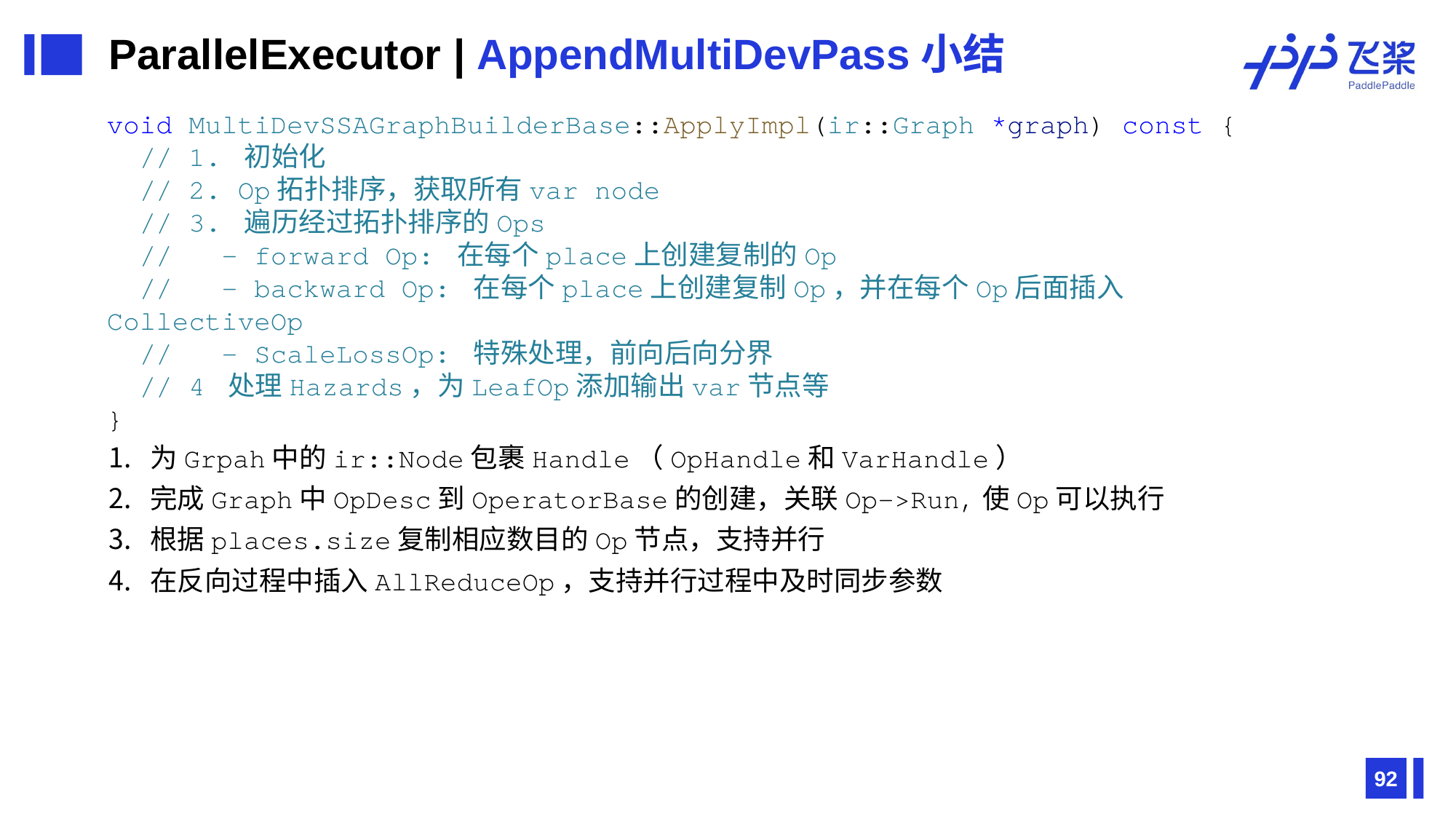

ParallelExecutor | AppendMultiDevPass小结
void MultiDevSSAGraphBuilderBase::ApplyImpl(ir::Graph *graph) const {
  // 1. 初始化
  // 2. Op拓扑排序，获取所有var node
  // 3. 遍历经过拓扑排序的Ops
  //   - forward Op: 在每个place上创建复制的Op
  //   - backward Op: 在每个place上创建复制Op，并在每个Op后面插入CollectiveOp
  //   - ScaleLossOp: 特殊处理，前向后向分界
  // 4 处理Hazards，为LeafOp添加输出var节点等
}
为Grpah中的ir::Node包裹Handle（OpHandle和VarHandle）
完成Graph中OpDesc到OperatorBase的创建，关联Op->Run,使Op可以执行
根据places.size复制相应数目的Op节点，支持并行
在反向过程中插入AllReduceOp，支持并行过程中及时同步参数
92